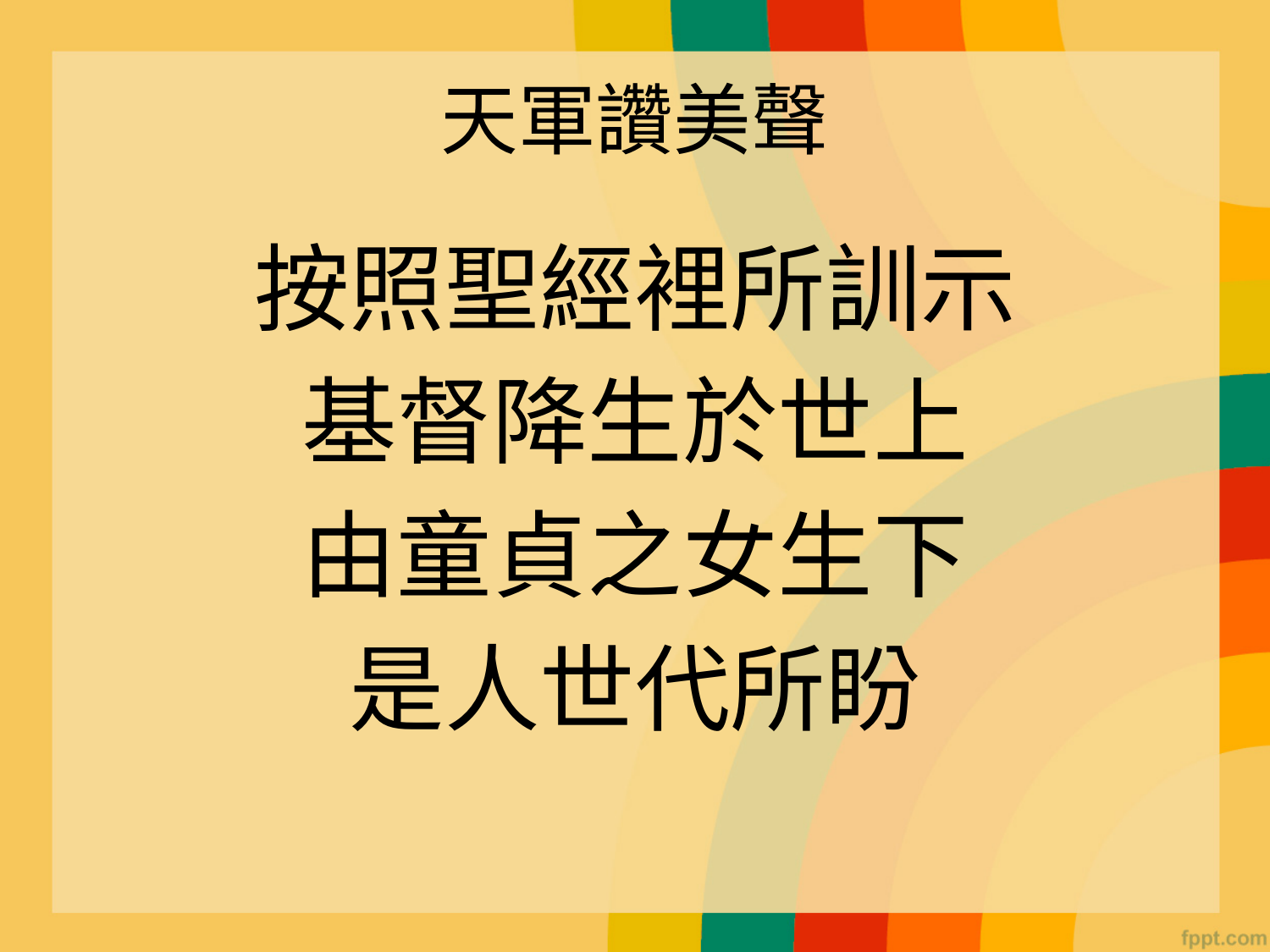

# 天軍讚美聲
按照聖經裡所訓示
基督降生於世上
由童貞之女生下
是人世代所盼